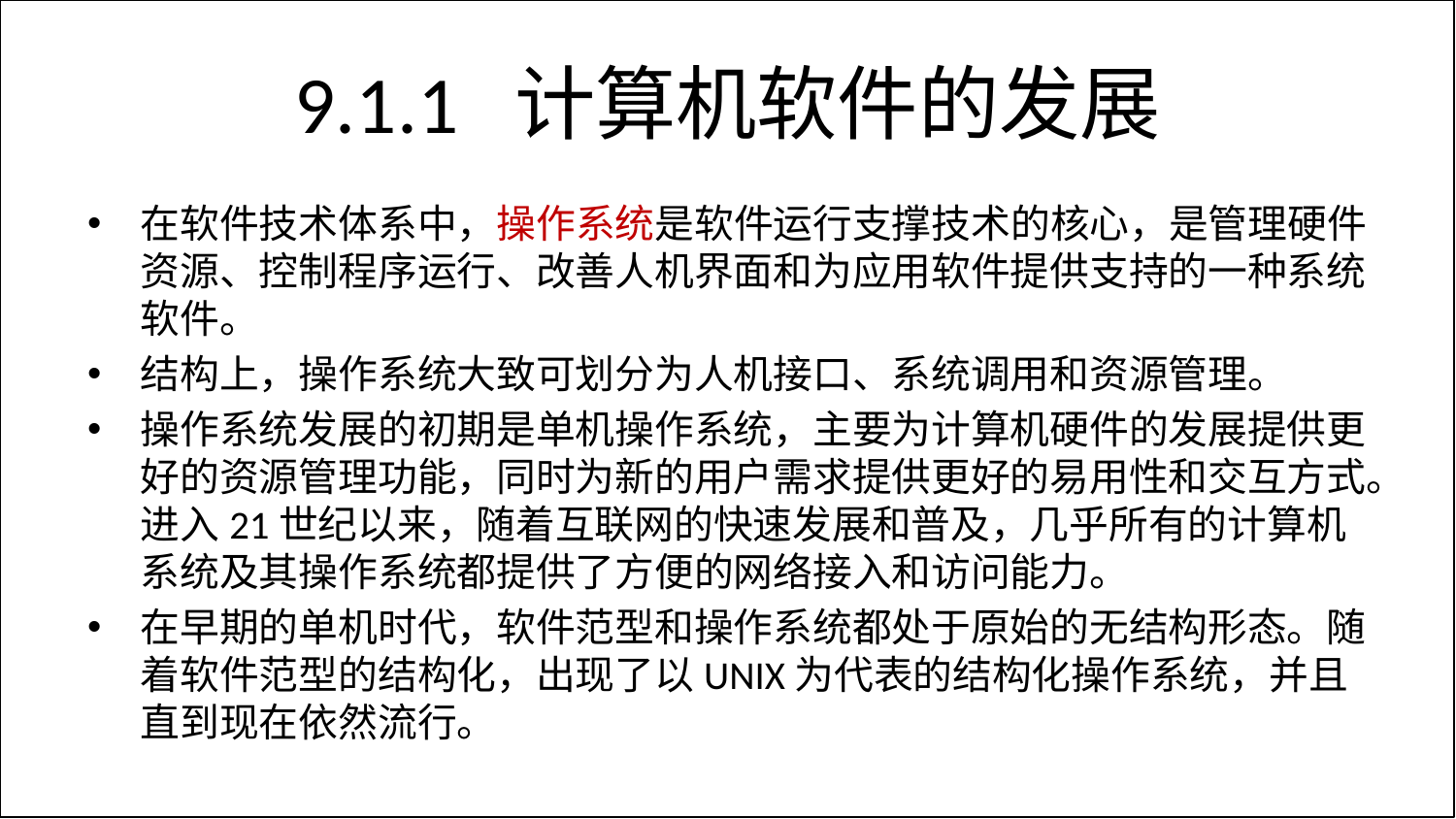

# 9.1.1  计算机软件的发展
在软件技术体系中，操作系统是软件运行支撑技术的核心，是管理硬件资源、控制程序运行、改善人机界面和为应用软件提供支持的一种系统软件。
结构上，操作系统大致可划分为人机接口、系统调用和资源管理。
操作系统发展的初期是单机操作系统，主要为计算机硬件的发展提供更好的资源管理功能，同时为新的用户需求提供更好的易用性和交互方式。进入21世纪以来，随着互联网的快速发展和普及，几乎所有的计算机系统及其操作系统都提供了方便的网络接入和访问能力。
在早期的单机时代，软件范型和操作系统都处于原始的无结构形态。随着软件范型的结构化，出现了以UNIX为代表的结构化操作系统，并且直到现在依然流行。